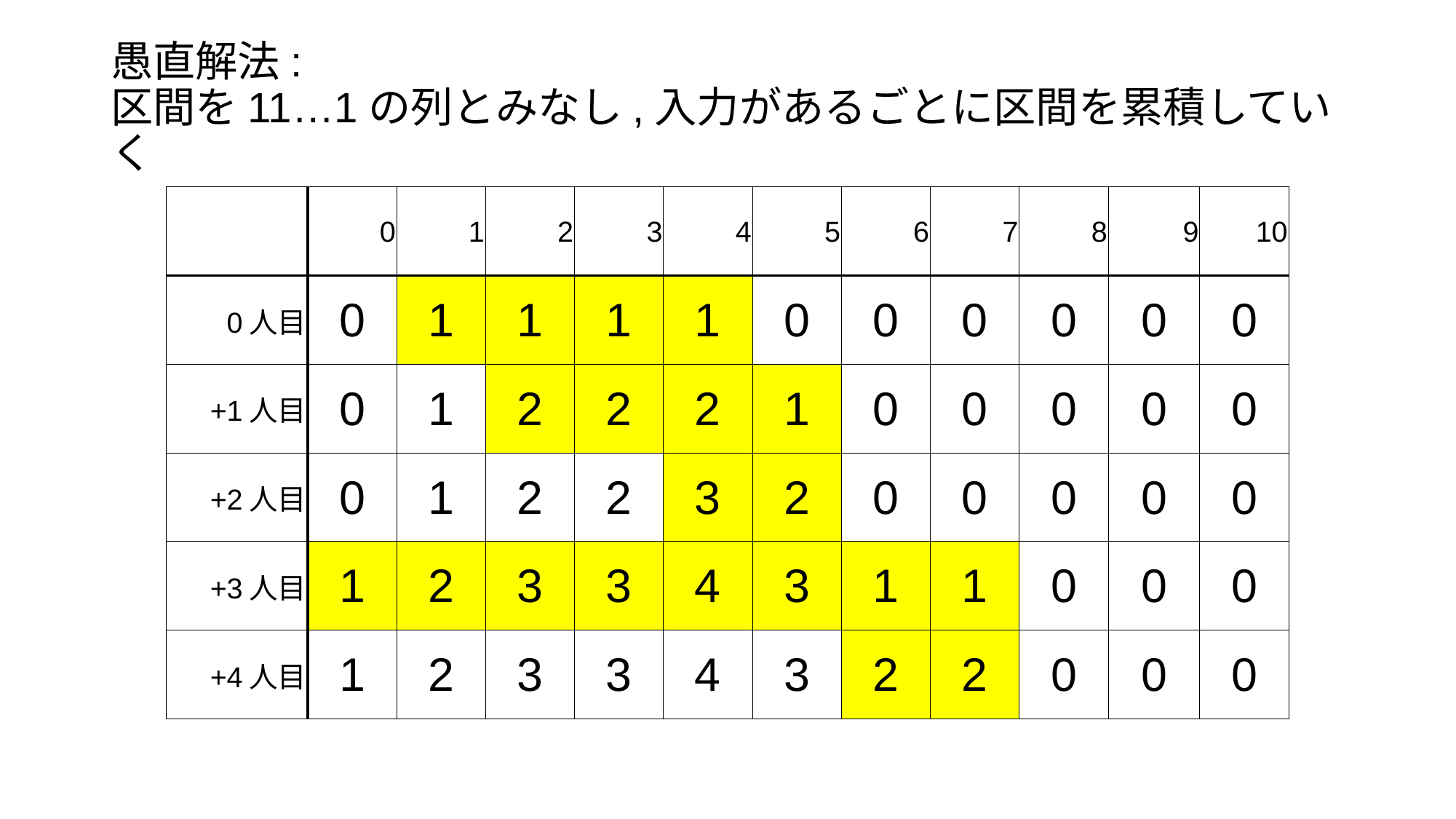

愚直解法:
区間を11…1の列とみなし,入力があるごとに区間を累積していく
|  | 0 | 1 | 2 | 3 | 4 | 5 | 6 | 7 | 8 | 9 | 10 |
| --- | --- | --- | --- | --- | --- | --- | --- | --- | --- | --- | --- |
| 0人目 | 0 | 1 | 1 | 1 | 1 | 0 | 0 | 0 | 0 | 0 | 0 |
| +1人目 | 0 | 1 | 2 | 2 | 2 | 1 | 0 | 0 | 0 | 0 | 0 |
| +2人目 | 0 | 1 | 2 | 2 | 3 | 2 | 0 | 0 | 0 | 0 | 0 |
| +3人目 | 1 | 2 | 3 | 3 | 4 | 3 | 1 | 1 | 0 | 0 | 0 |
| +4人目 | 1 | 2 | 3 | 3 | 4 | 3 | 2 | 2 | 0 | 0 | 0 |